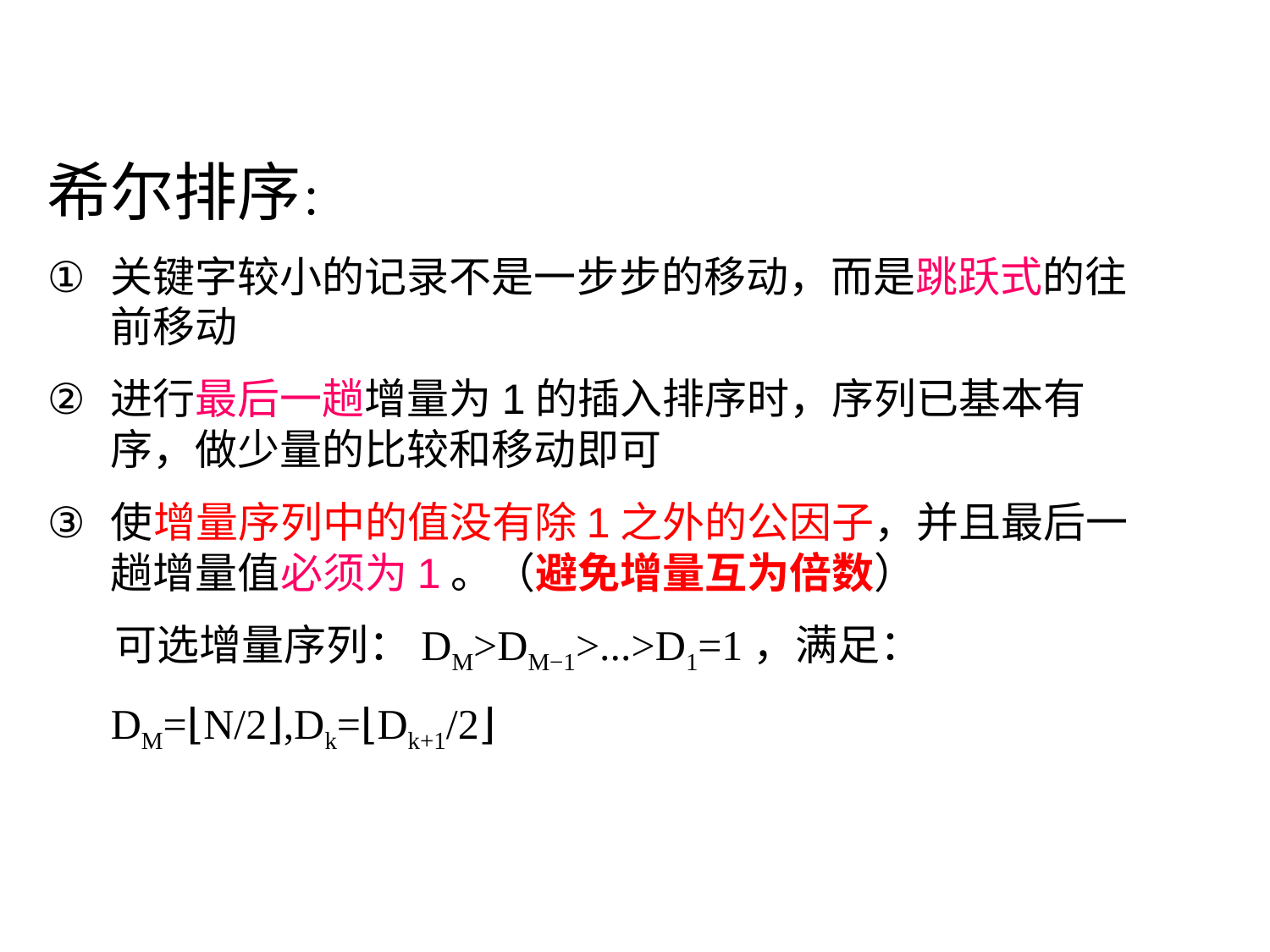

希尔排序：
关键字较小的记录不是一步步的移动，而是跳跃式的往前移动
进行最后一趟增量为1的插入排序时，序列已基本有序，做少量的比较和移动即可
使增量序列中的值没有除1之外的公因子，并且最后一趟增量值必须为1。（避免增量互为倍数）
      可选增量序列：DM>DM−1>...>D1=1，满足：
      DM=⌊N/2⌋,Dk=⌊Dk+1/2⌋
13